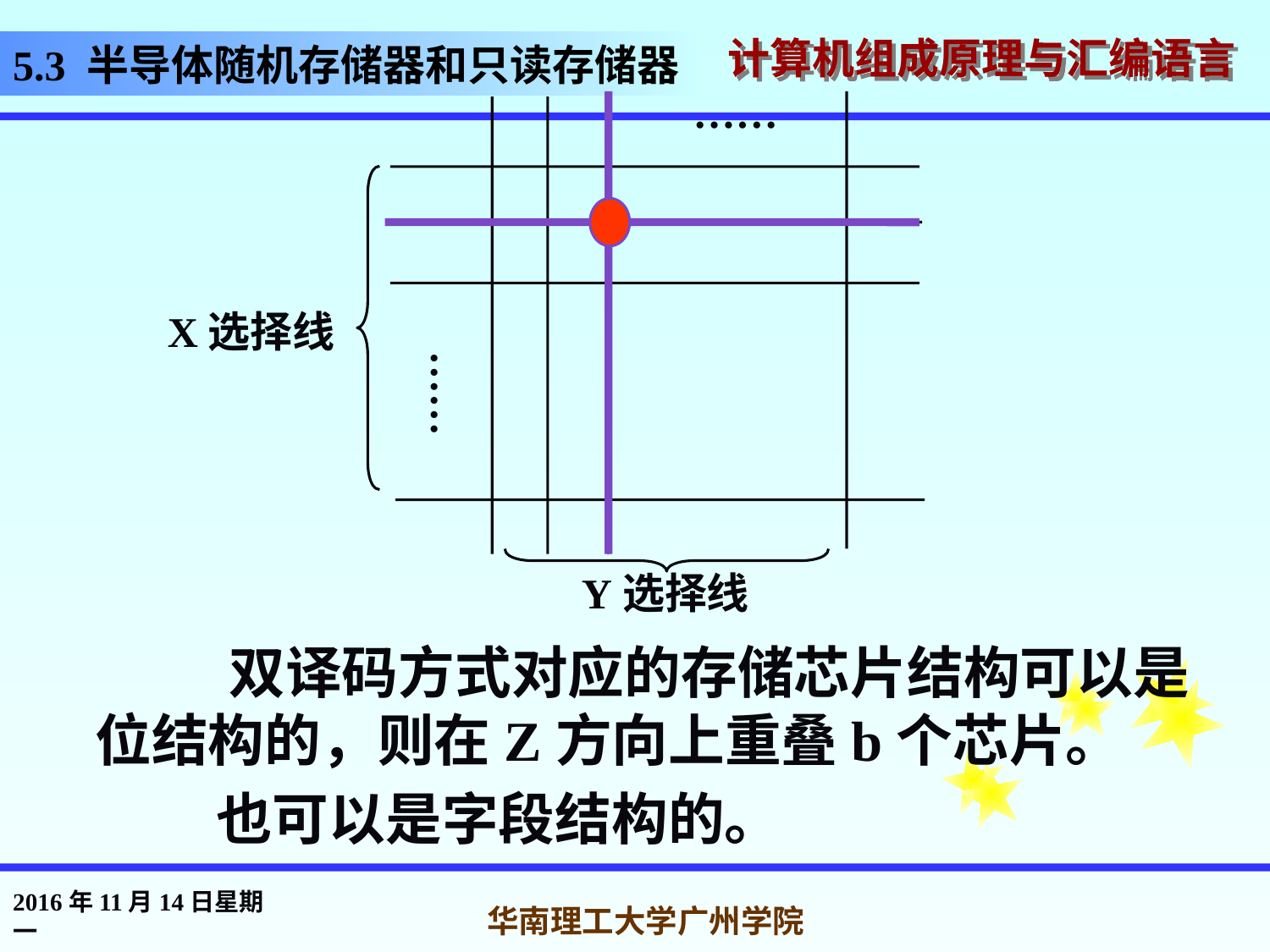

# 5.3 半导体随机存储器和只读存储器
……

X选择线
……

Y选择线

             双译码方式对应的存储芯片结构可以是位结构的，则在Z方向上重叠b个芯片。
            也可以是字段结构的。
2016年11月14日星期一
华南理工大学广州学院